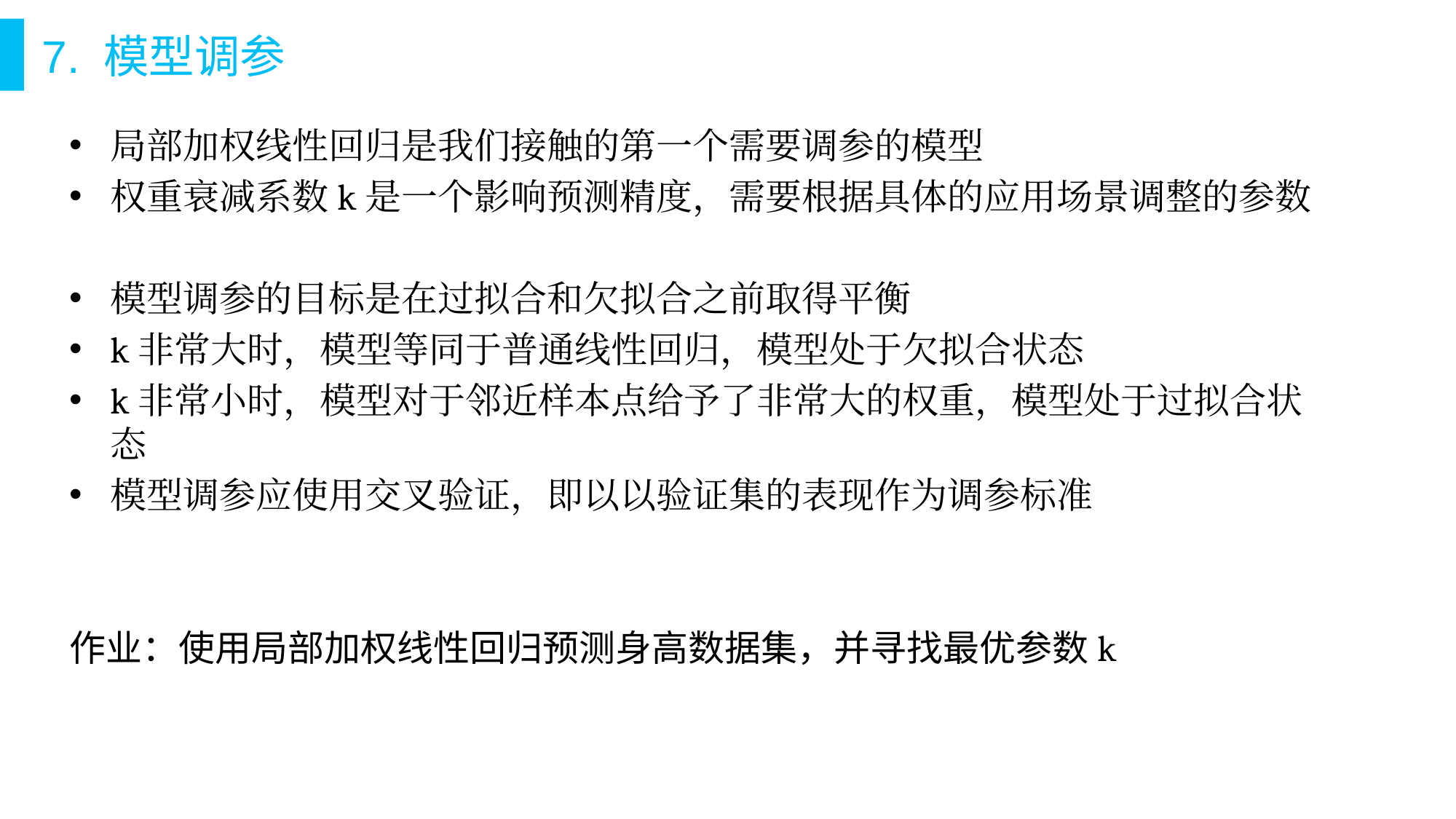

# 7. 模型调参
局部加权线性回归是我们接触的第一个需要调参的模型
权重衰减系数k是一个影响预测精度，需要根据具体的应用场景调整的参数

模型调参的目标是在过拟合和欠拟合之前取得平衡
k非常大时，模型等同于普通线性回归，模型处于欠拟合状态
k非常小时，模型对于邻近样本点给予了非常大的权重，模型处于过拟合状态
模型调参应使用交叉验证，即以以验证集的表现作为调参标准

作业：使用局部加权线性回归预测身高数据集，并寻找最优参数k